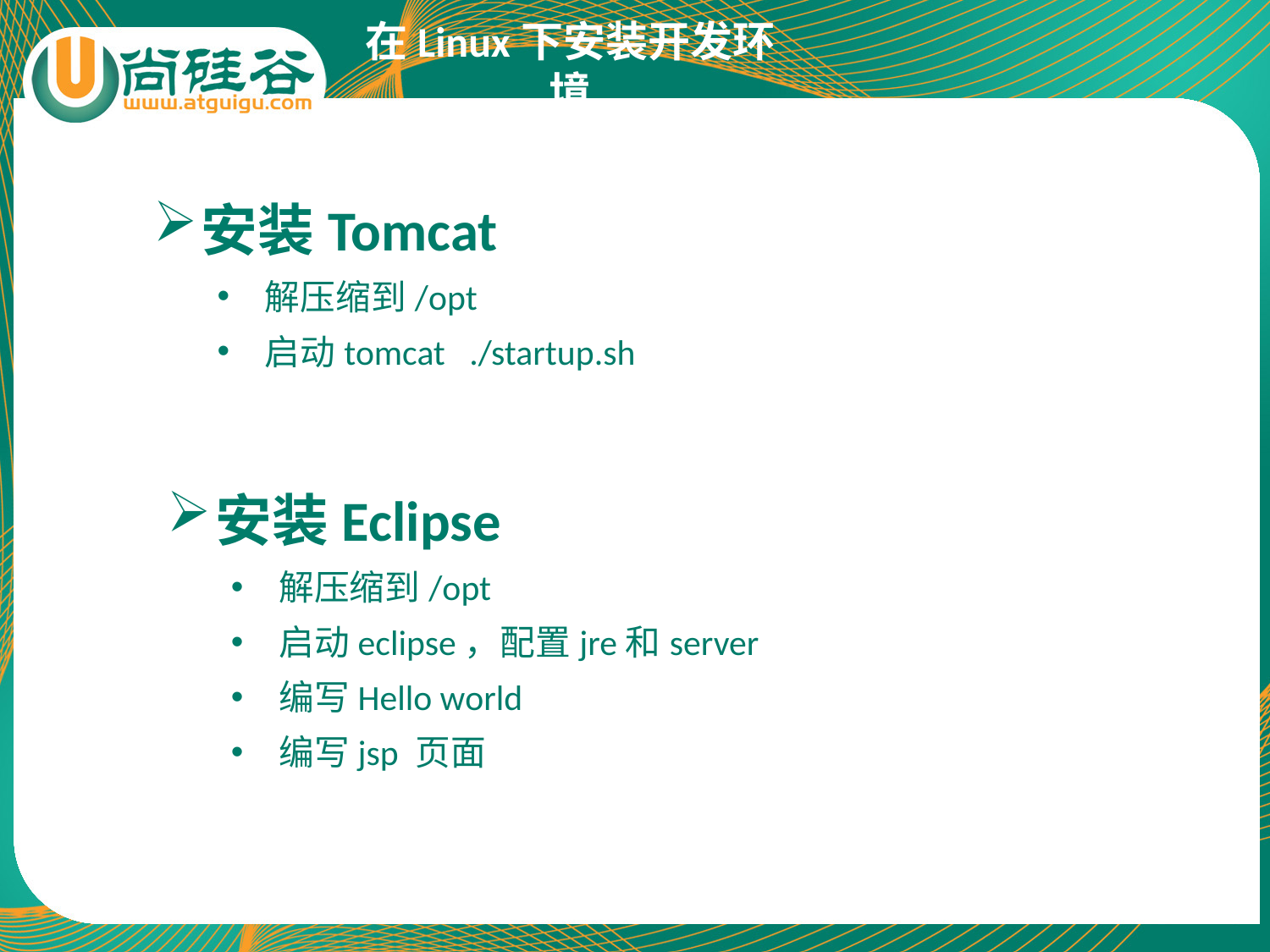

在Linux下安装开发环境
安装Tomcat
解压缩到/opt
启动tomcat   ./startup.sh

安装Eclipse
解压缩到/opt
启动eclipse，配置jre和server
编写Hello world
编写jsp 页面